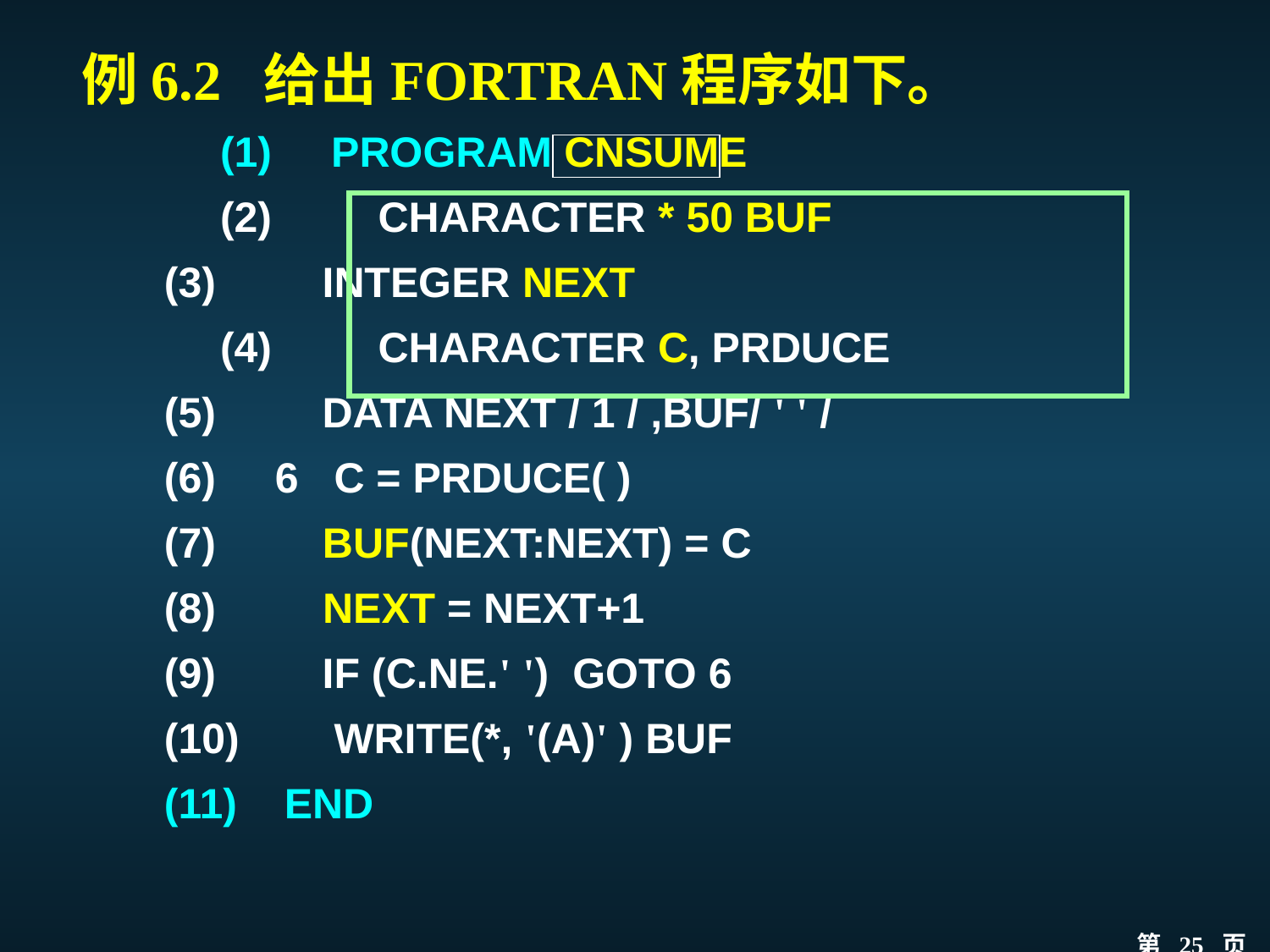

例6.2  给出FORTRAN程序如下。
    	 (1)     PROGRAM CNSUME
	 (2)         CHARACTER * 50 BUF
       (3)         INTEGER NEXT
	 (4)         CHARACTER C, PRDUCE
       (5)         DATA NEXT / 1 / ,BUF/ ' ' /
       (6)     6   C = PRDUCE( )
       (7)         BUF(NEXT:NEXT) = C
       (8)         NEXT = NEXT+1
       (9)         IF (C.NE.' ')  GOTO 6
       (10)        WRITE(*, '(A)' ) BUF
       (11)    END